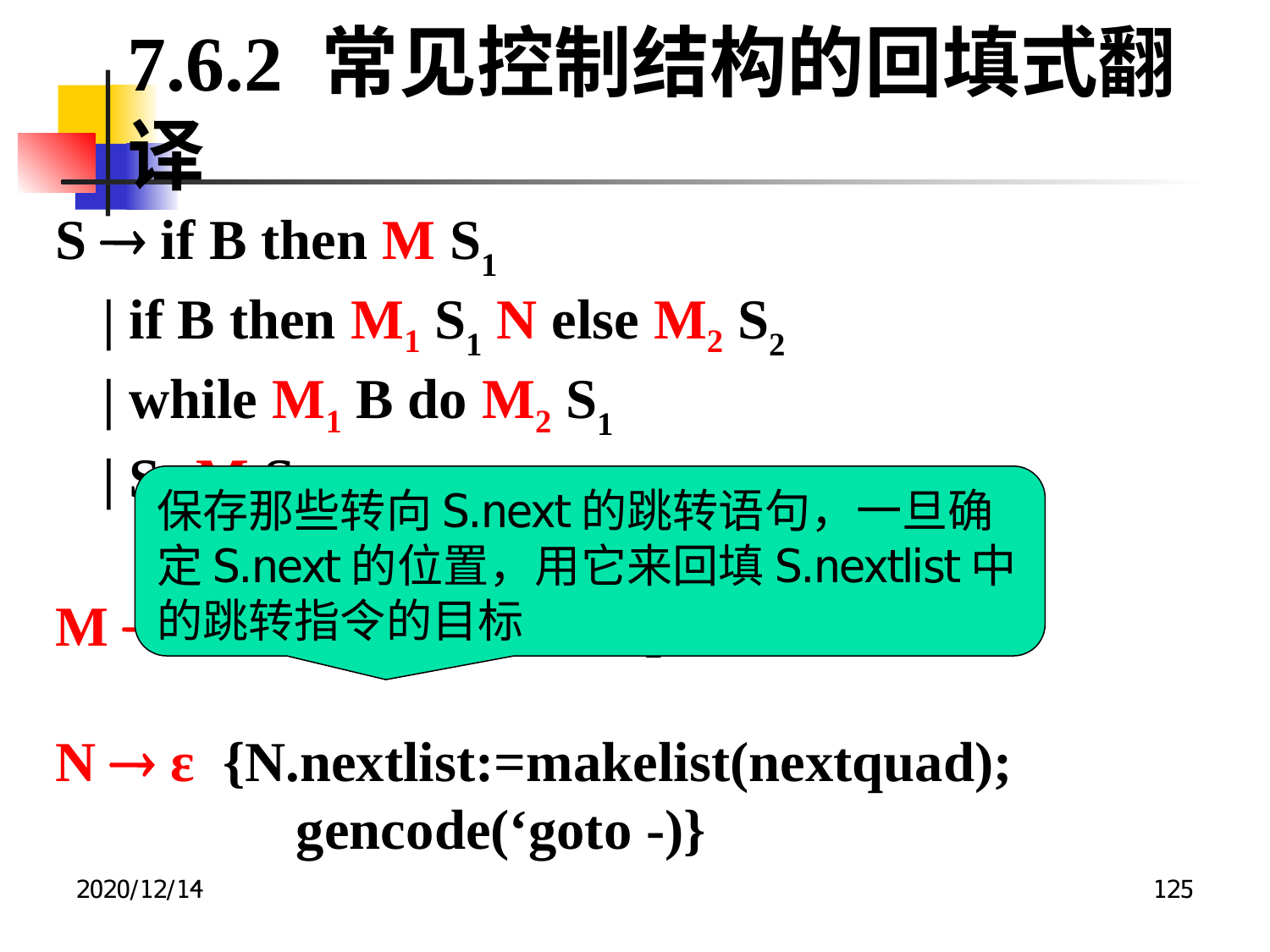

7.6.2 常见控制结构的回填式翻译
S → if B then M S1
	| if B then M1 S1 N else M2 S2
	| while M1 B do M2 S1
	| S1;M S2

M → ε  {M.quad := nextquad}

N → ε  {N.nextlist:=makelist(nextquad);
                 gencode(‘goto -)}
保存那些转向S.next的跳转语句，一旦确定S.next的位置，用它来回填S.nextlist中的跳转指令的目标
2020/12/14
125